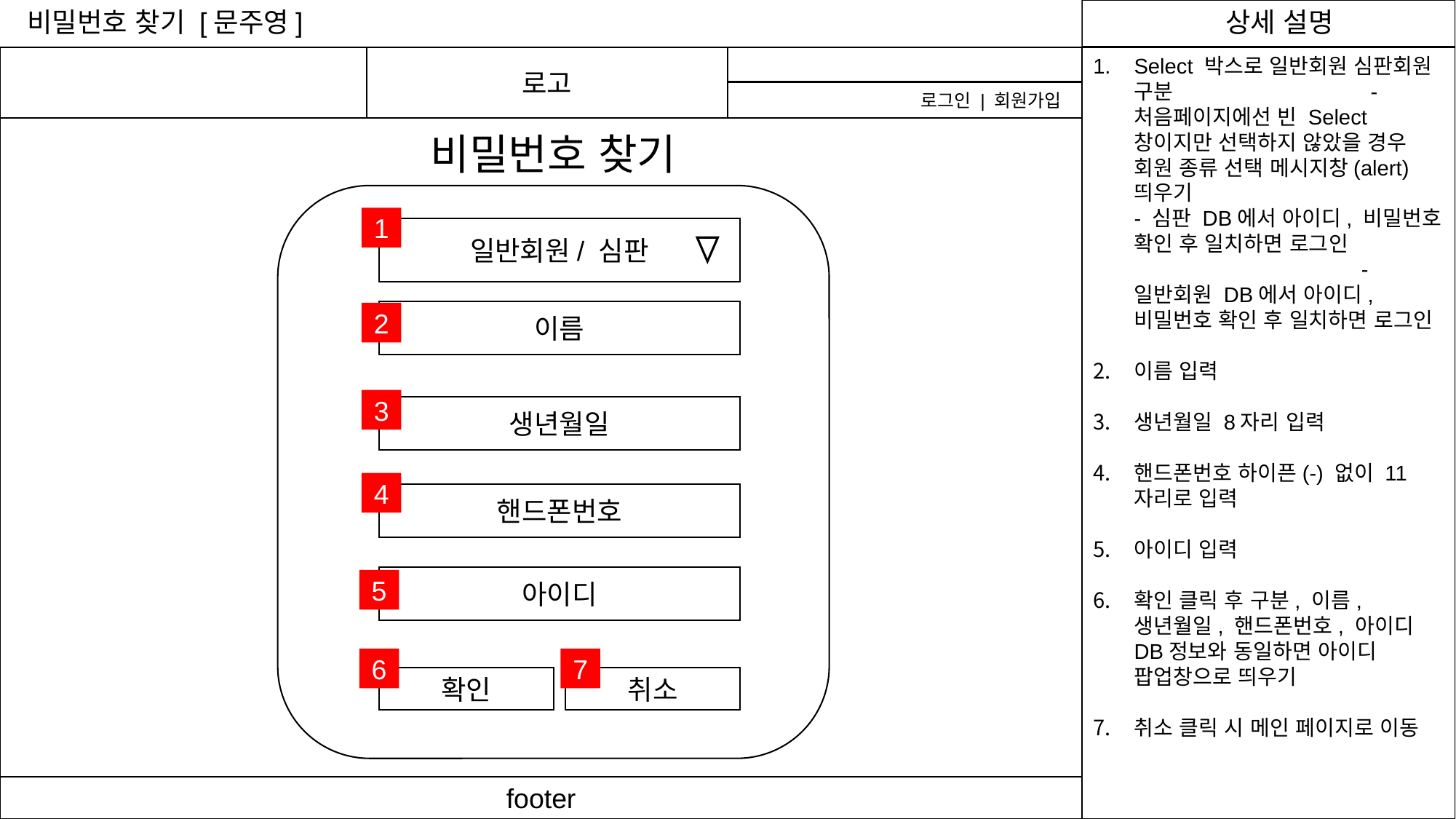

비밀번호 찾기 [문주영]

로고

Select 박스로 일반회원 심판회원 구분                                - 처음페이지에선 빈 Select 창이지만 선택하지 않았을 경우 회원 종류 선택 메시지창(alert) 띄우기                                         - 심판 DB에서 아이디, 비밀번호 확인 후 일치하면 로그인                                                     - 일반회원 DB에서 아이디, 비밀번호 확인 후 일치하면 로그인

이름 입력

생년월일 8자리 입력

핸드폰번호 하이픈(-) 없이 11자리로 입력

아이디 입력

확인 클릭 후 구분, 이름, 생년월일, 핸드폰번호, 아이디 DB정보와 동일하면 아이디 팝업창으로 띄우기

취소 클릭 시 메인 페이지로 이동

로그인 | 회원가입

비밀번호 찾기

1
일반회원/ 심판

이름
2
3
생년월일
4
핸드폰번호
아이디
5
6
7
확인
취소
footer